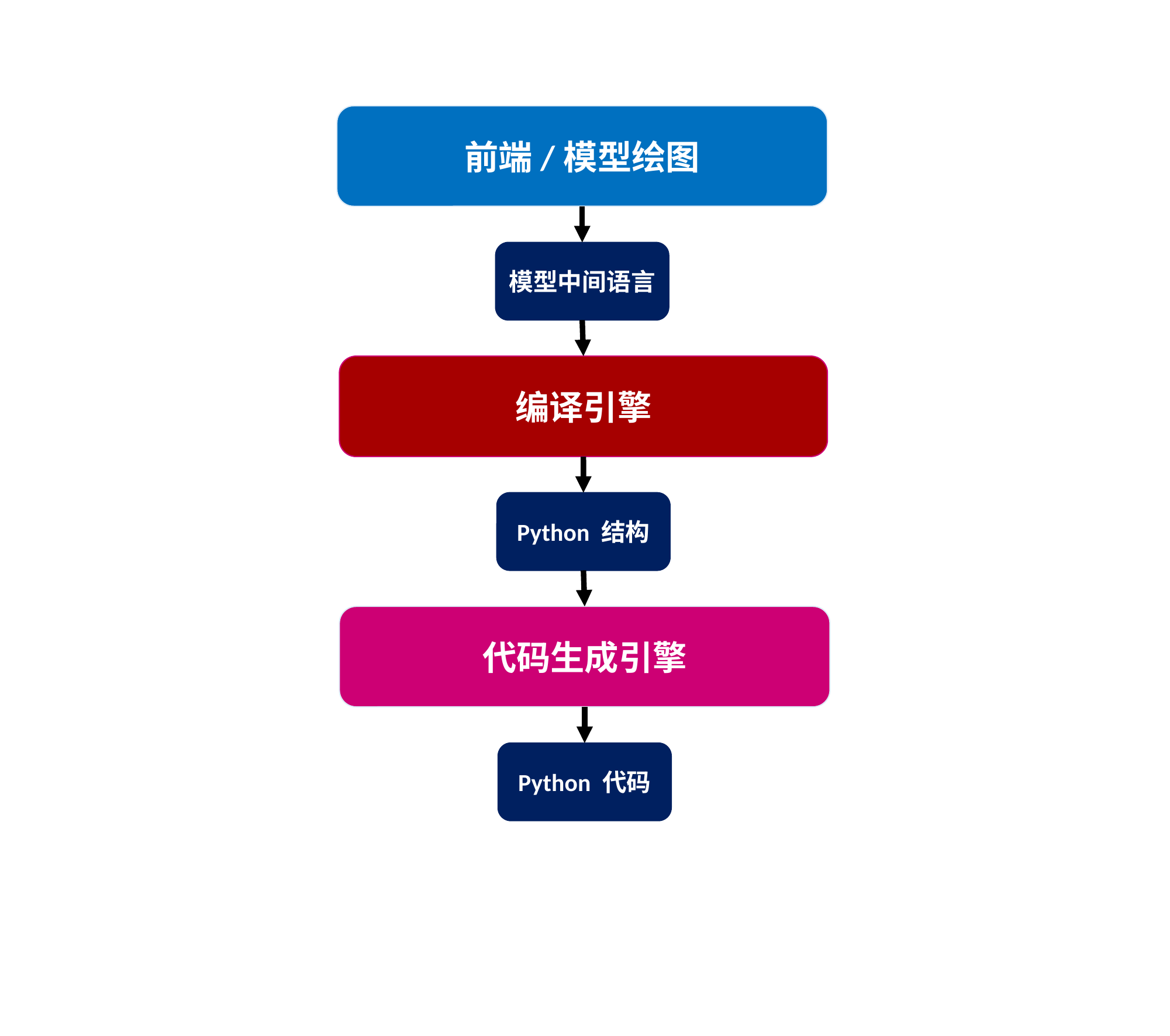

前端/模型绘图
模型中间语言
编译引擎
Python 结构
代码生成引擎
Python 代码